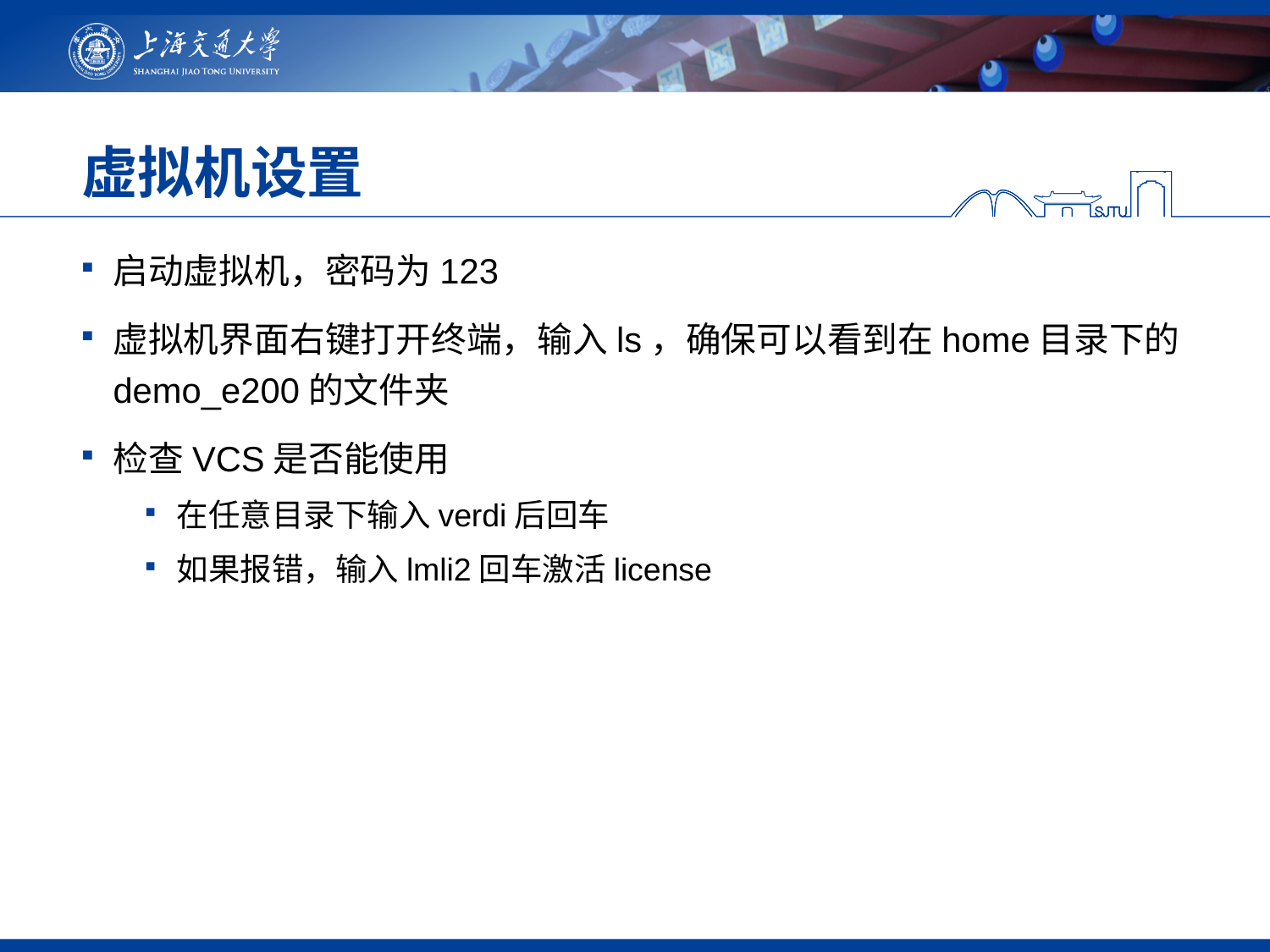

# 虚拟机设置
启动虚拟机，密码为123
虚拟机界面右键打开终端，输入ls，确保可以看到在home目录下的demo_e200的文件夹
检查VCS是否能使用
在任意目录下输入verdi后回车
如果报错，输入lmli2回车激活license